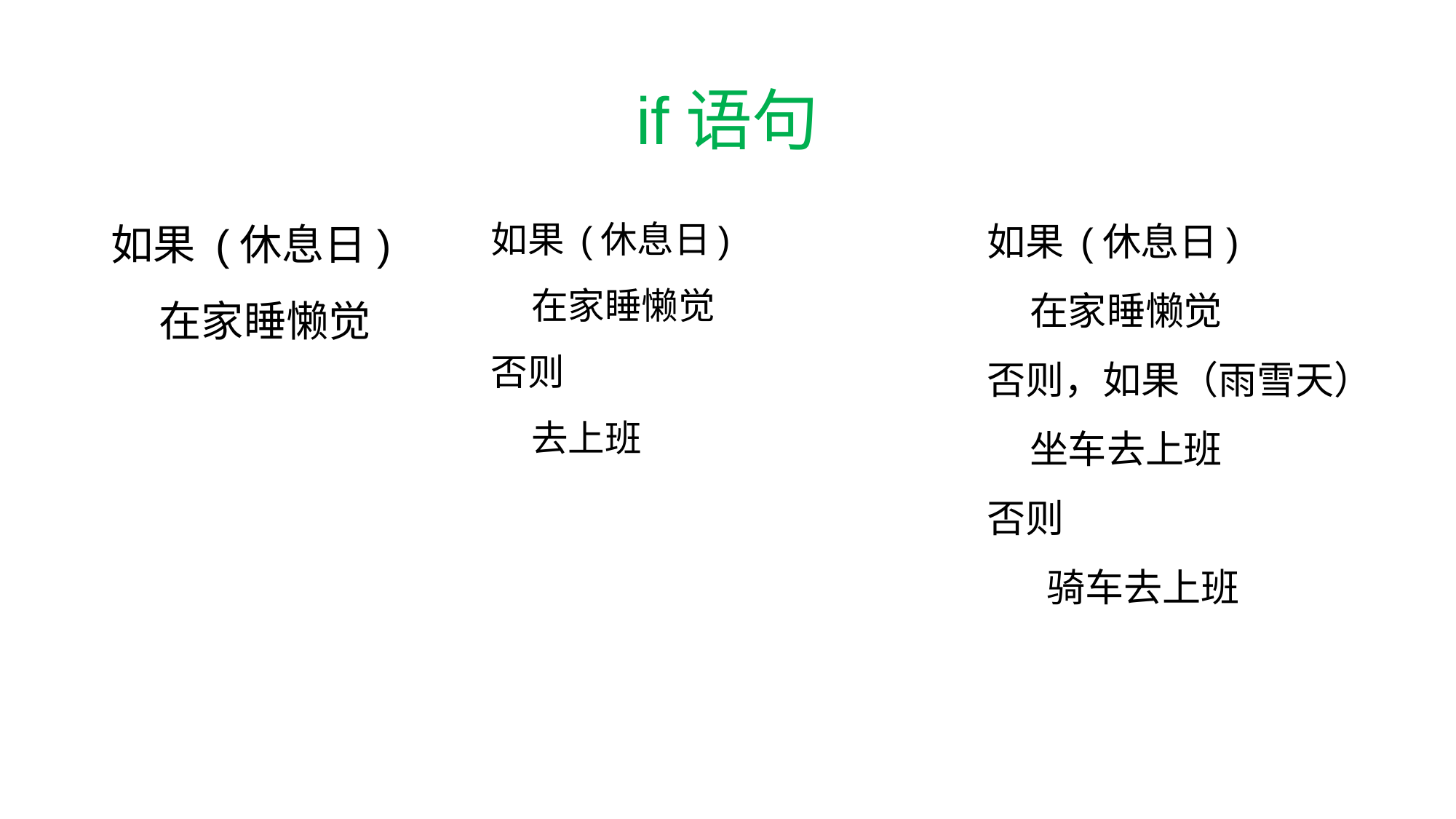

# if语句
如果 (休息日)
    在家睡懒觉
否则
    去上班
如果 (休息日)
    在家睡懒觉
如果 (休息日)
    在家睡懒觉
否则，如果（雨雪天）
    坐车去上班
否则
      骑车去上班